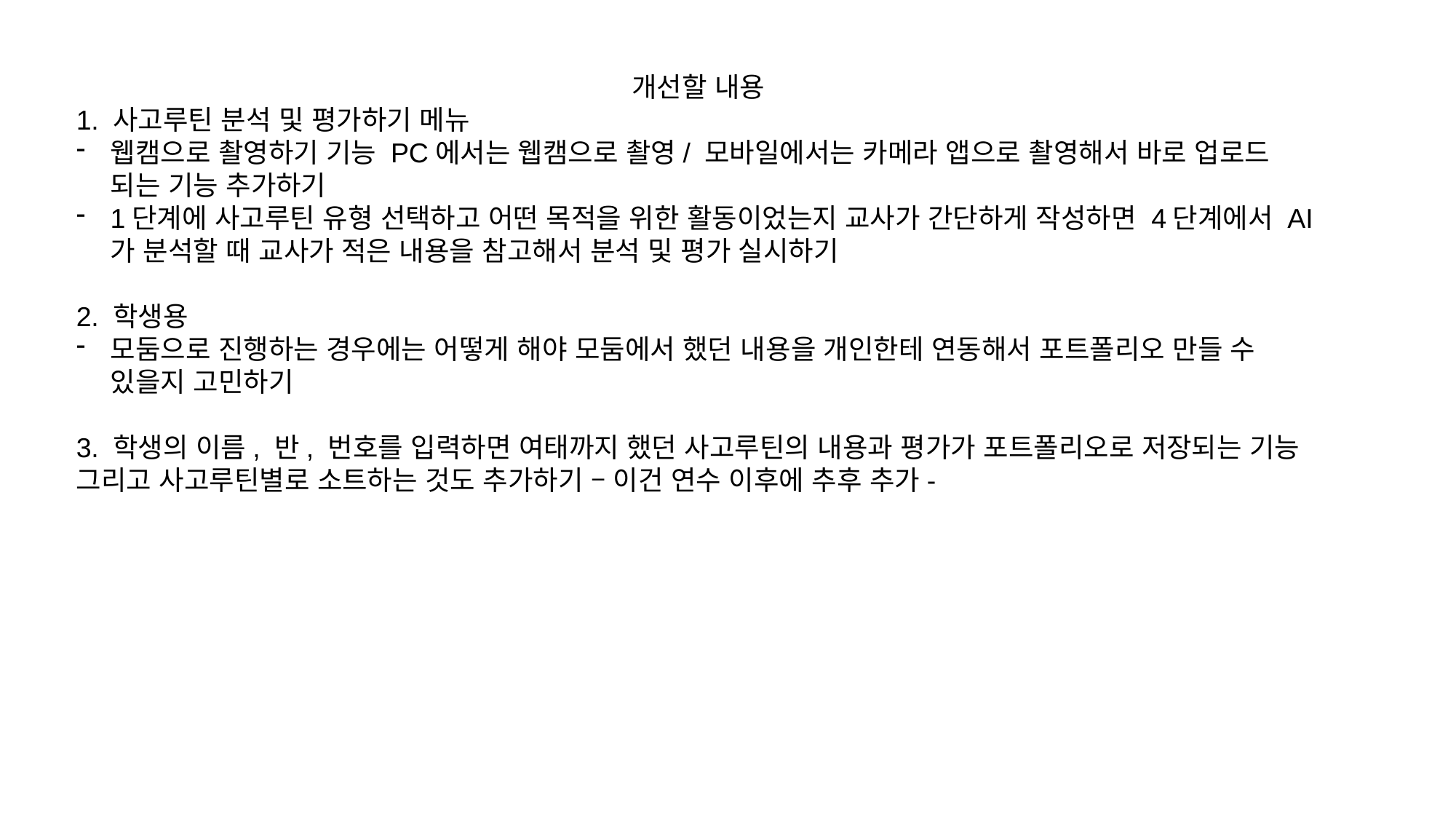

개선할 내용
1. 사고루틴 분석 및 평가하기 메뉴
웹캠으로 촬영하기 기능 PC에서는 웹캠으로 촬영/ 모바일에서는 카메라 앱으로 촬영해서 바로 업로드 되는 기능 추가하기
1단계에 사고루틴 유형 선택하고 어떤 목적을 위한 활동이었는지 교사가 간단하게 작성하면 4단계에서 AI가 분석할 때 교사가 적은 내용을 참고해서 분석 및 평가 실시하기

2. 학생용
모둠으로 진행하는 경우에는 어떻게 해야 모둠에서 했던 내용을 개인한테 연동해서 포트폴리오 만들 수 있을지 고민하기

3. 학생의 이름, 반, 번호를 입력하면 여태까지 했던 사고루틴의 내용과 평가가 포트폴리오로 저장되는 기능 그리고 사고루틴별로 소트하는 것도 추가하기 – 이건 연수 이후에 추후 추가-